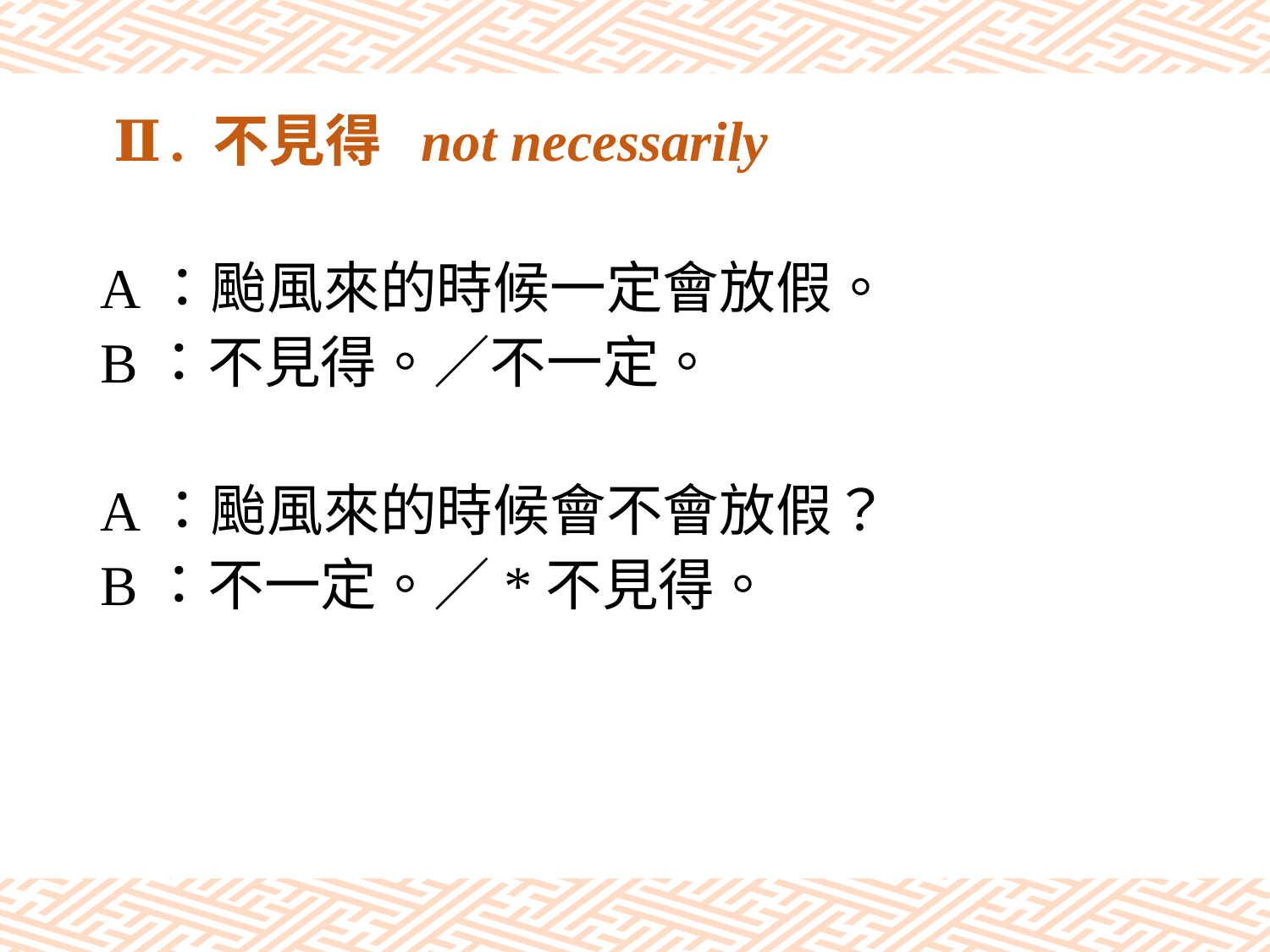

# Ⅱ. 不見得  not necessarily
A：颱風來的時候一定會放假。
B：不見得。／不一定。

A：颱風來的時候會不會放假？
B：不一定。／*不見得。